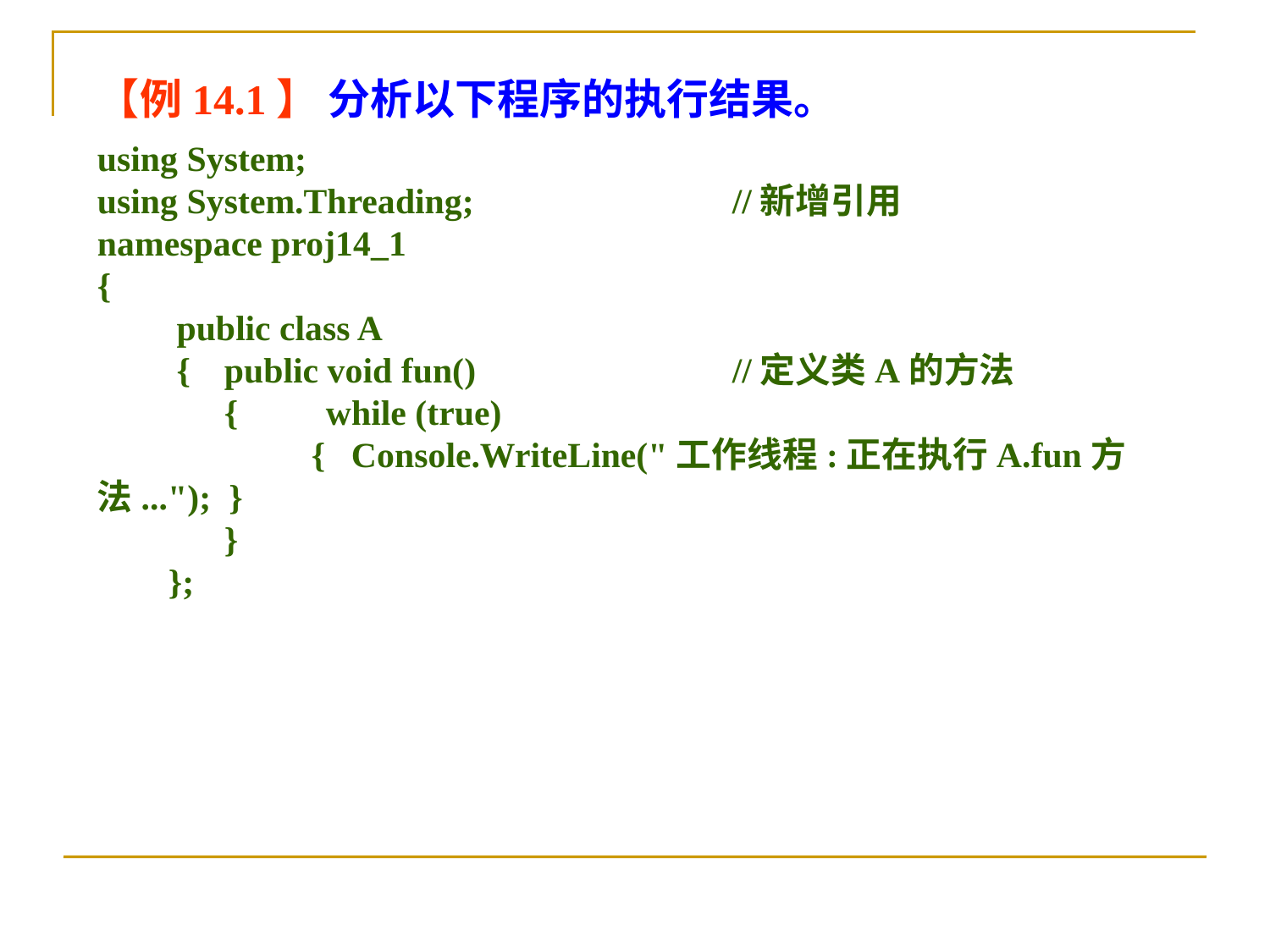

【例14.1】 分析以下程序的执行结果。
using System;
using System.Threading;			//新增引用
namespace proj14_1
{
　　public class A
　　{	public void fun()			//定义类A的方法
	{　　while (true)
	　　 {	Console.WriteLine("工作线程:正在执行A.fun方法...");  }
	}
        };